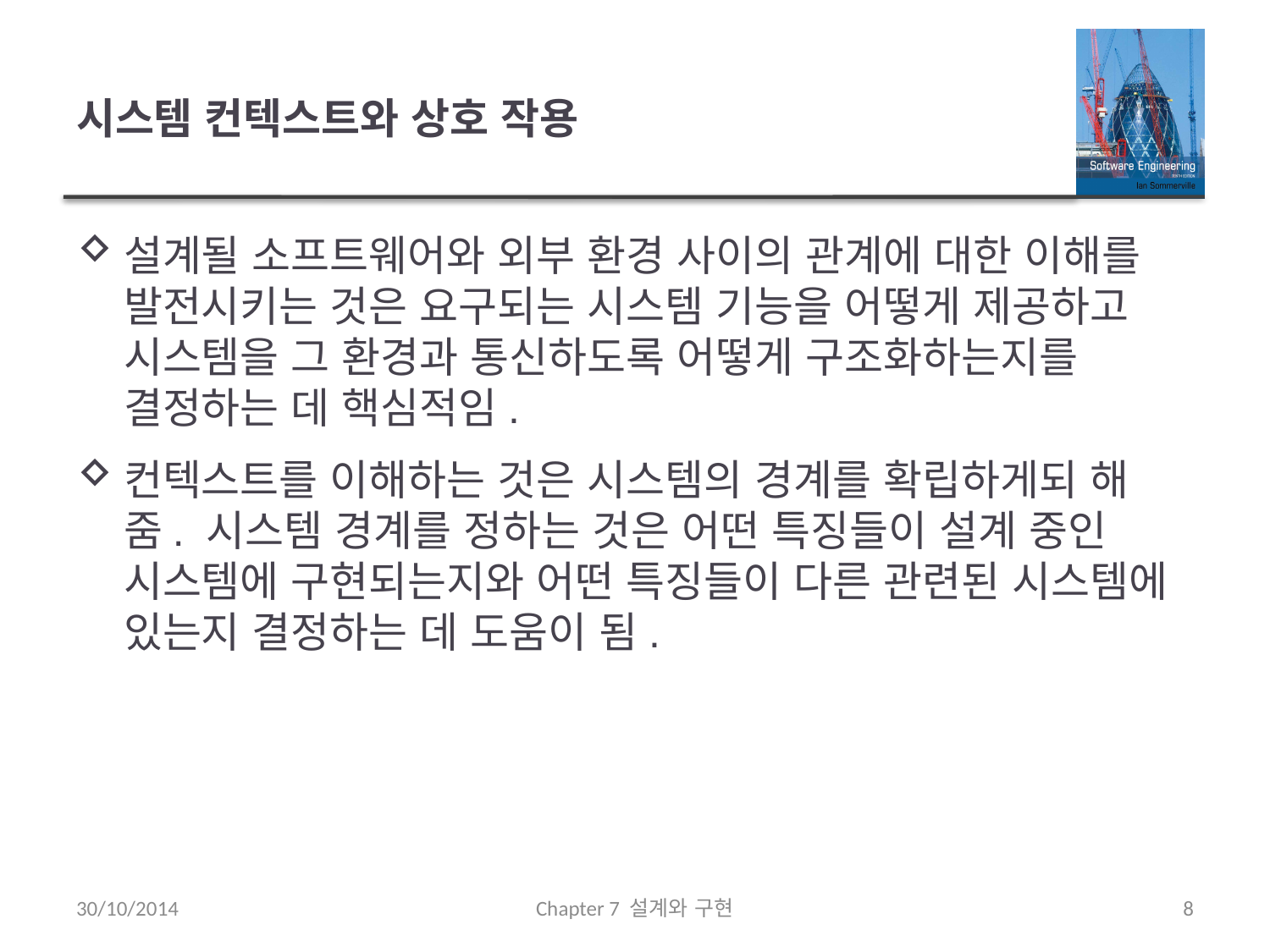

# 시스템 컨텍스트와 상호 작용
설계될 소프트웨어와 외부 환경 사이의 관계에 대한 이해를 발전시키는 것은 요구되는 시스템 기능을 어떻게 제공하고 시스템을 그 환경과 통신하도록 어떻게 구조화하는지를 결정하는 데 핵심적임.
컨텍스트를 이해하는 것은 시스템의 경계를 확립하게되 해 줌. 시스템 경계를 정하는 것은 어떤 특징들이 설계 중인 시스템에 구현되는지와 어떤 특징들이 다른 관련된 시스템에 있는지 결정하는 데 도움이 됨.
30/10/2014
Chapter 7 설계와 구현
8